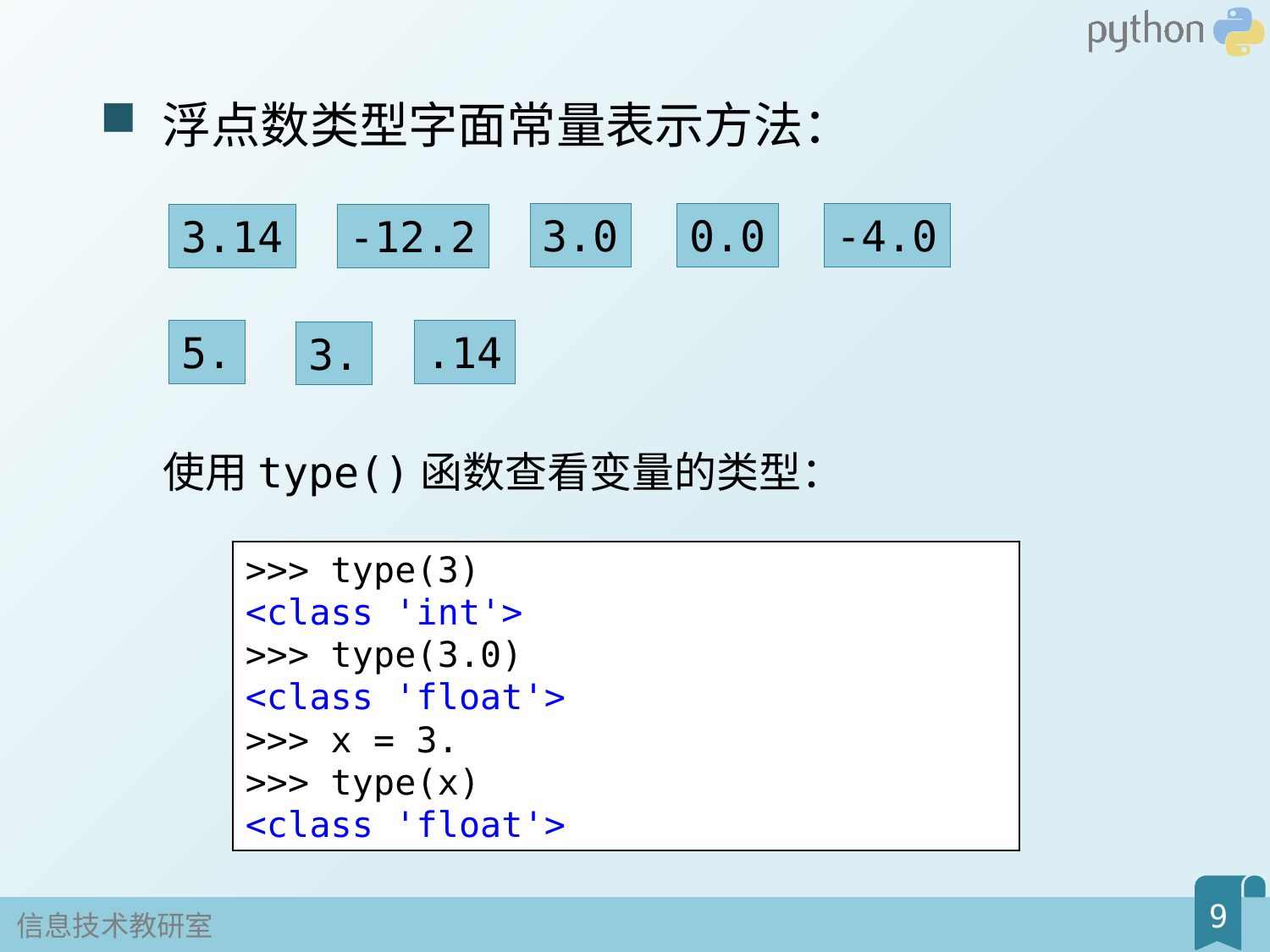

浮点数类型字面常量表示方法：
3.0
0.0
-4.0
3.14
-12.2
5.
.14
3.
使用type()函数查看变量的类型：
>>> type(3)
<class 'int'>
>>> type(3.0)
<class 'float'>
>>> x = 3.
>>> type(x)
<class 'float'>
9